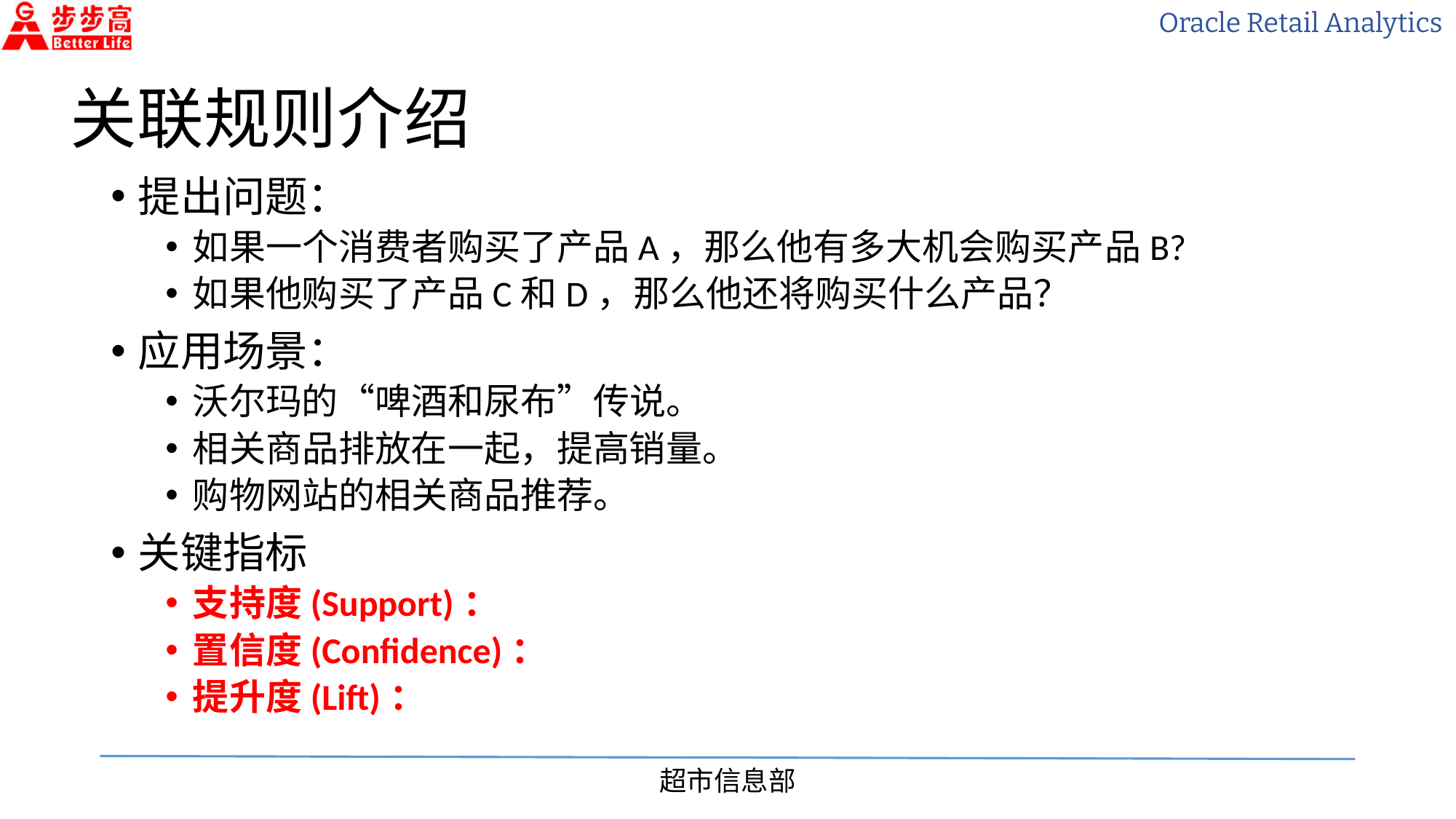

# 关联规则介绍
提出问题：
如果一个消费者购买了产品A，那么他有多大机会购买产品B?
如果他购买了产品C和D，那么他还将购买什么产品？
应用场景：
沃尔玛的“啤酒和尿布”传说。
相关商品排放在一起，提高销量。
购物网站的相关商品推荐。
关键指标
支持度(Support)：
置信度(Confidence)：
提升度(Lift)：